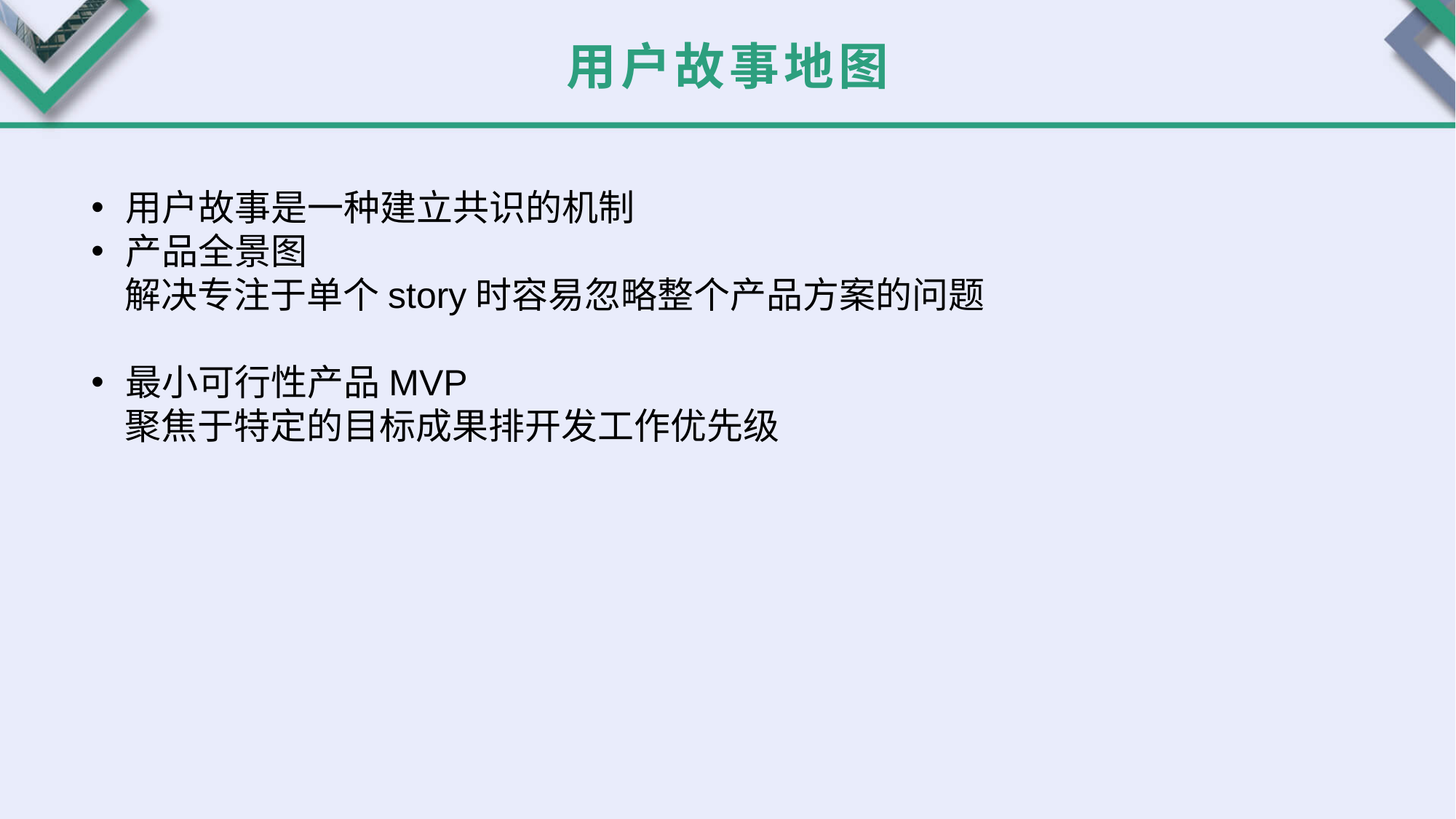

用户故事地图
用户故事是一种建立共识的机制
产品全景图
   解决专注于单个story时容易忽略整个产品方案的问题

最小可行性产品MVP
   聚焦于特定的目标成果排开发工作优先级